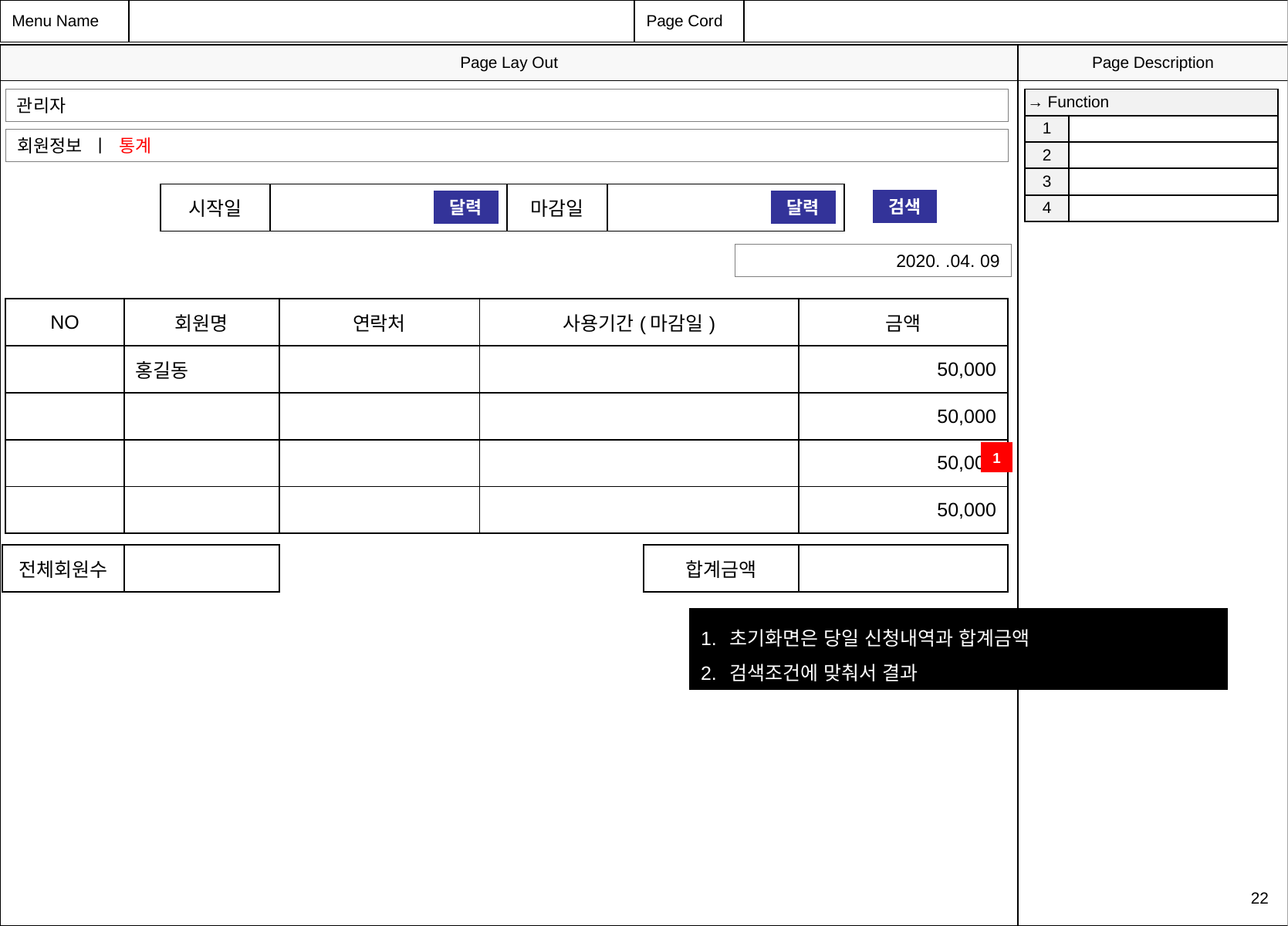

| → Function |  |
| --- | --- |
| 1 |  |
| 2 |  |
| 3 |  |
| 4 |  |
관리자
회원정보  ㅣ  통계
| 시작일 |  | 마감일 |  |
| --- | --- | --- | --- |
검색
달력
달력
2020. .04. 09
| NO | 회원명 | 연락처 | 사용기간(마감일) | 금액 |
| --- | --- | --- | --- | --- |
|  | 홍길동 |  |  | 50,000 |
|  |  |  |  | 50,000 |
|  |  |  |  | 50,000 |
|  |  |  |  | 50,000 |
1
| 전체회원수 |  |
| --- | --- |
| 합계금액 |  |
| --- | --- |
초기화면은 당일 신청내역과 합계금액
검색조건에 맞춰서 결과